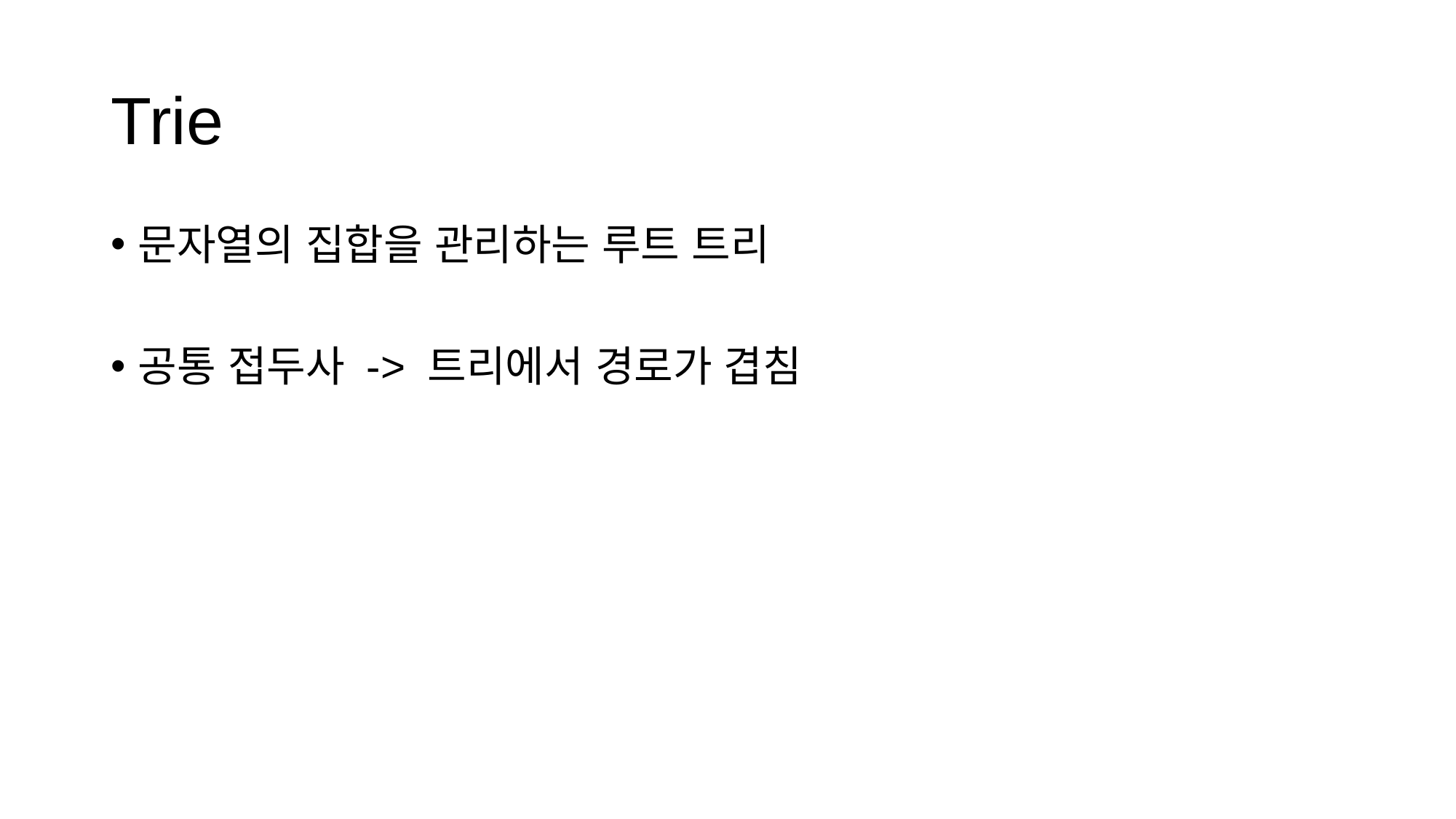

# Trie
문자열의 집합을 관리하는 루트 트리

공통 접두사 -> 트리에서 경로가 겹침